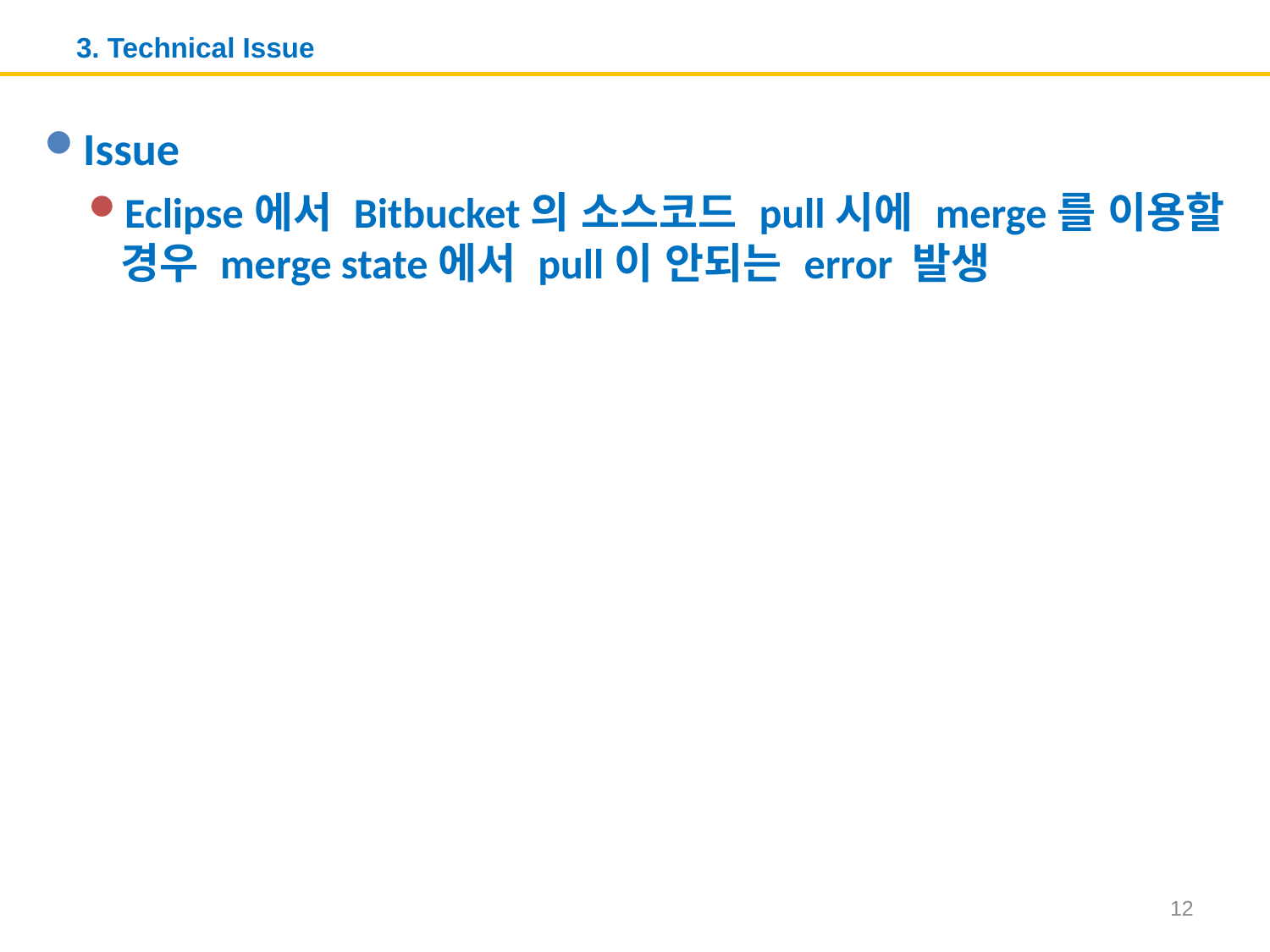

# 3. Technical Issue
Issue
Eclipse에서 Bitbucket의 소스코드 pull시에 merge를 이용할 경우 merge state에서 pull이 안되는 error 발생

12